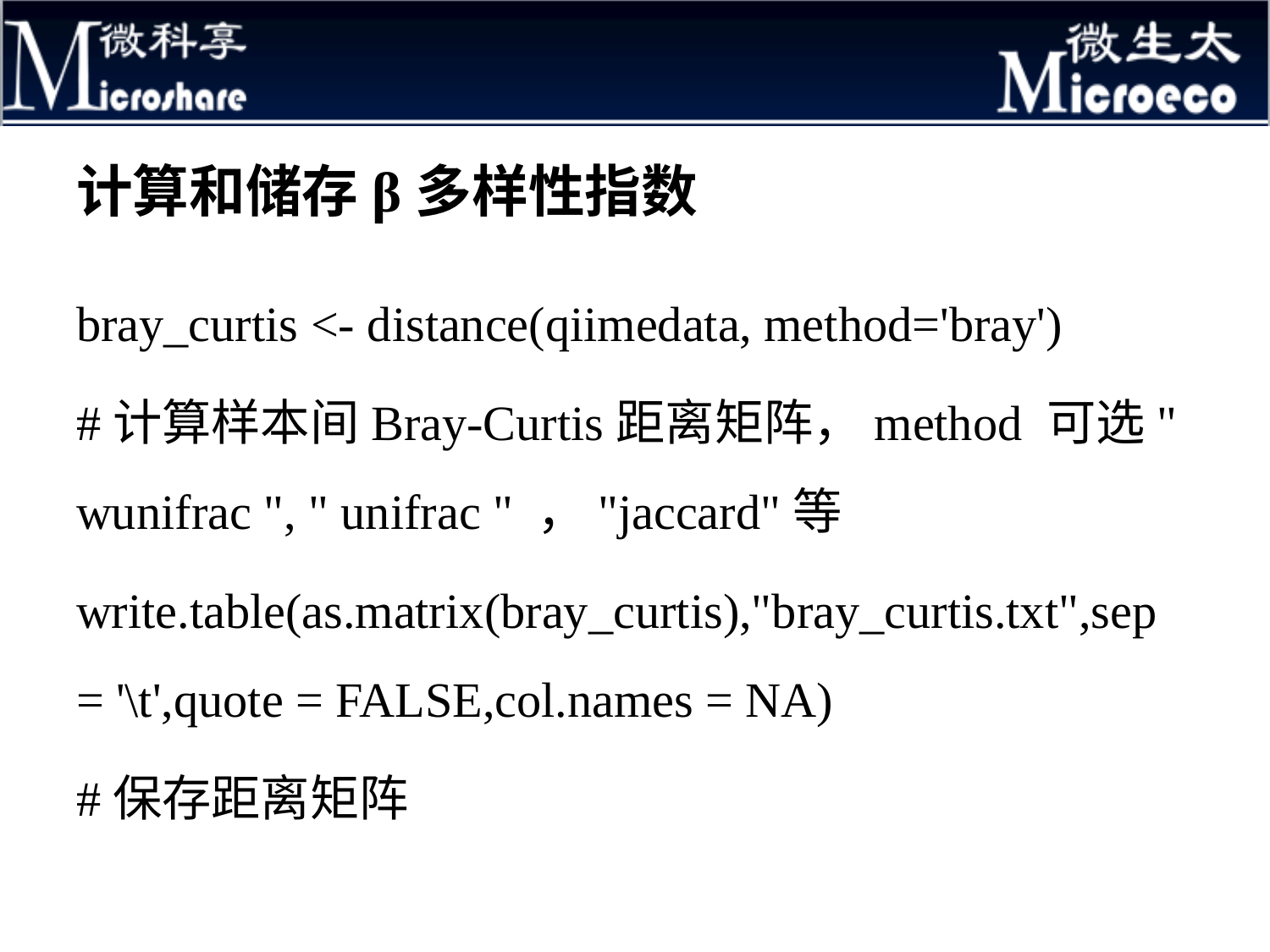

# 计算和储存β多样性指数
bray_curtis <- distance(qiimedata, method='bray')
#计算样本间Bray-Curtis距离矩阵，method 可选" wunifrac ", " unifrac " ，"jaccard"等
write.table(as.matrix(bray_curtis),"bray_curtis.txt",sep = '\t',quote = FALSE,col.names = NA)
#保存距离矩阵